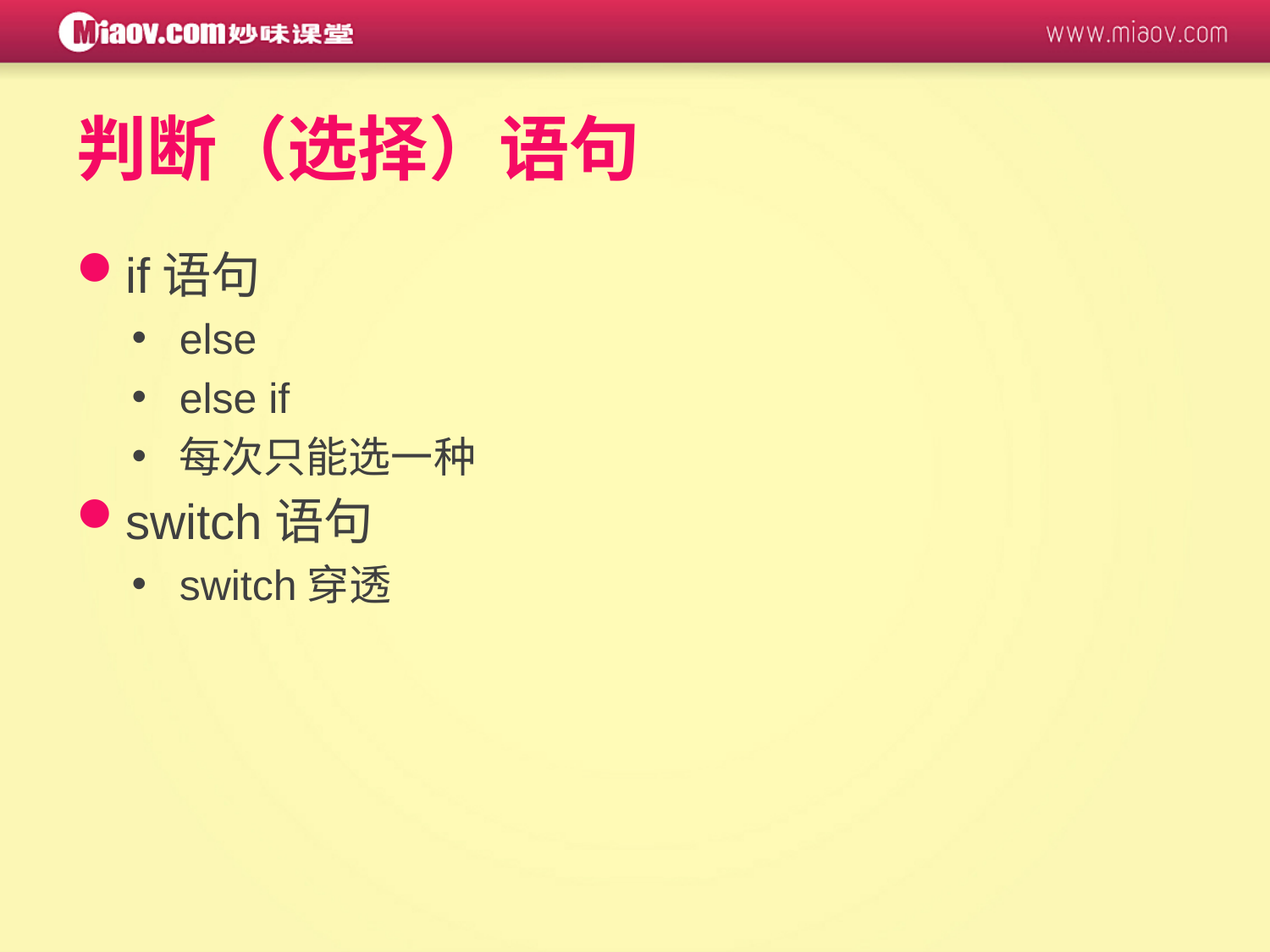

# 判断（选择）语句
if语句
else
else if
每次只能选一种
switch语句
switch穿透